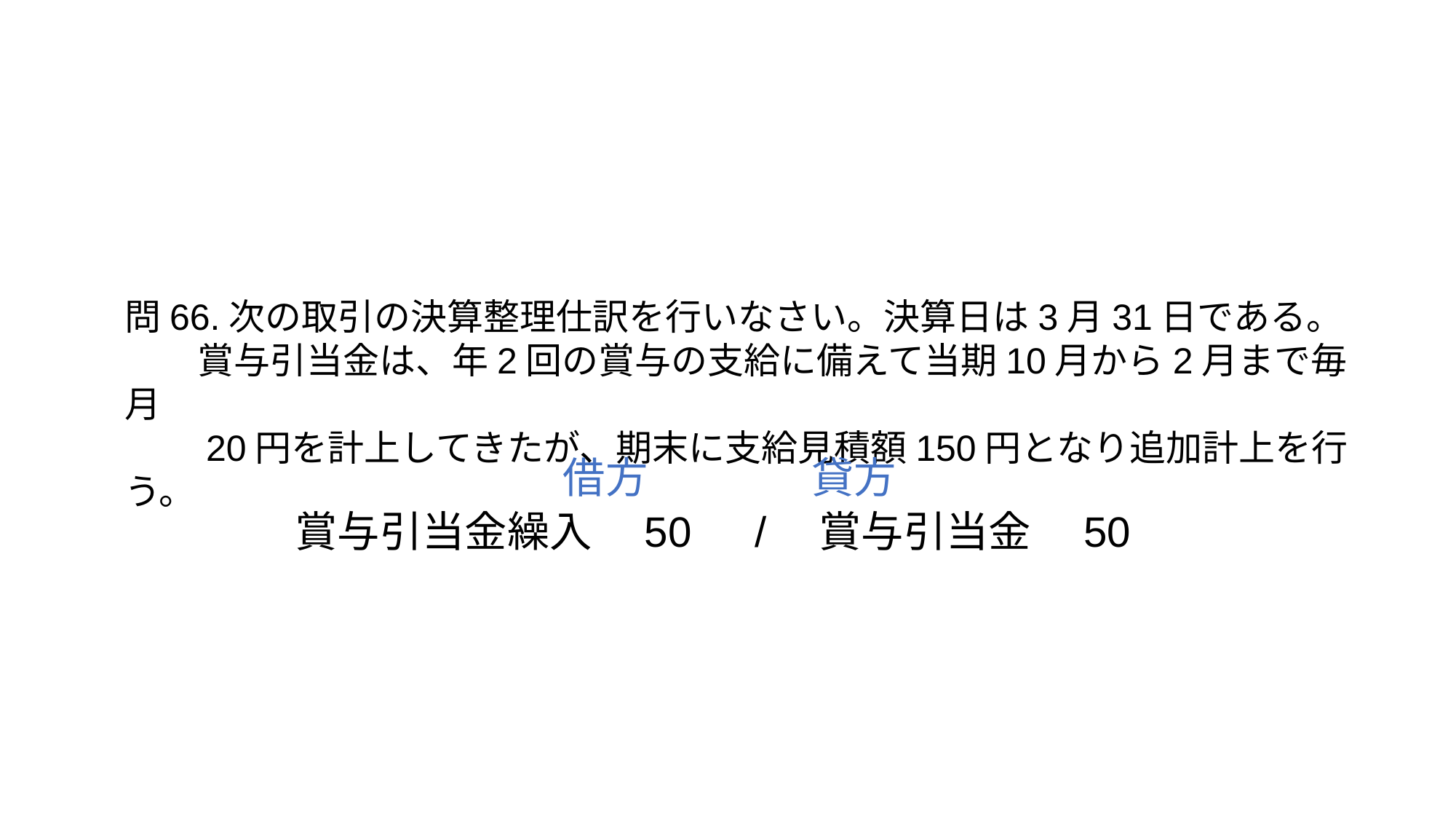

問66.次の取引の決算整理仕訳を行いなさい。決算日は3月31日である。
　　賞与引当金は、年2回の賞与の支給に備えて当期10月から2月まで毎月
　　20円を計上してきたが、期末に支給見積額150円となり追加計上を行う。
借方
貸方
賞与引当金繰入　50　/　賞与引当金　50